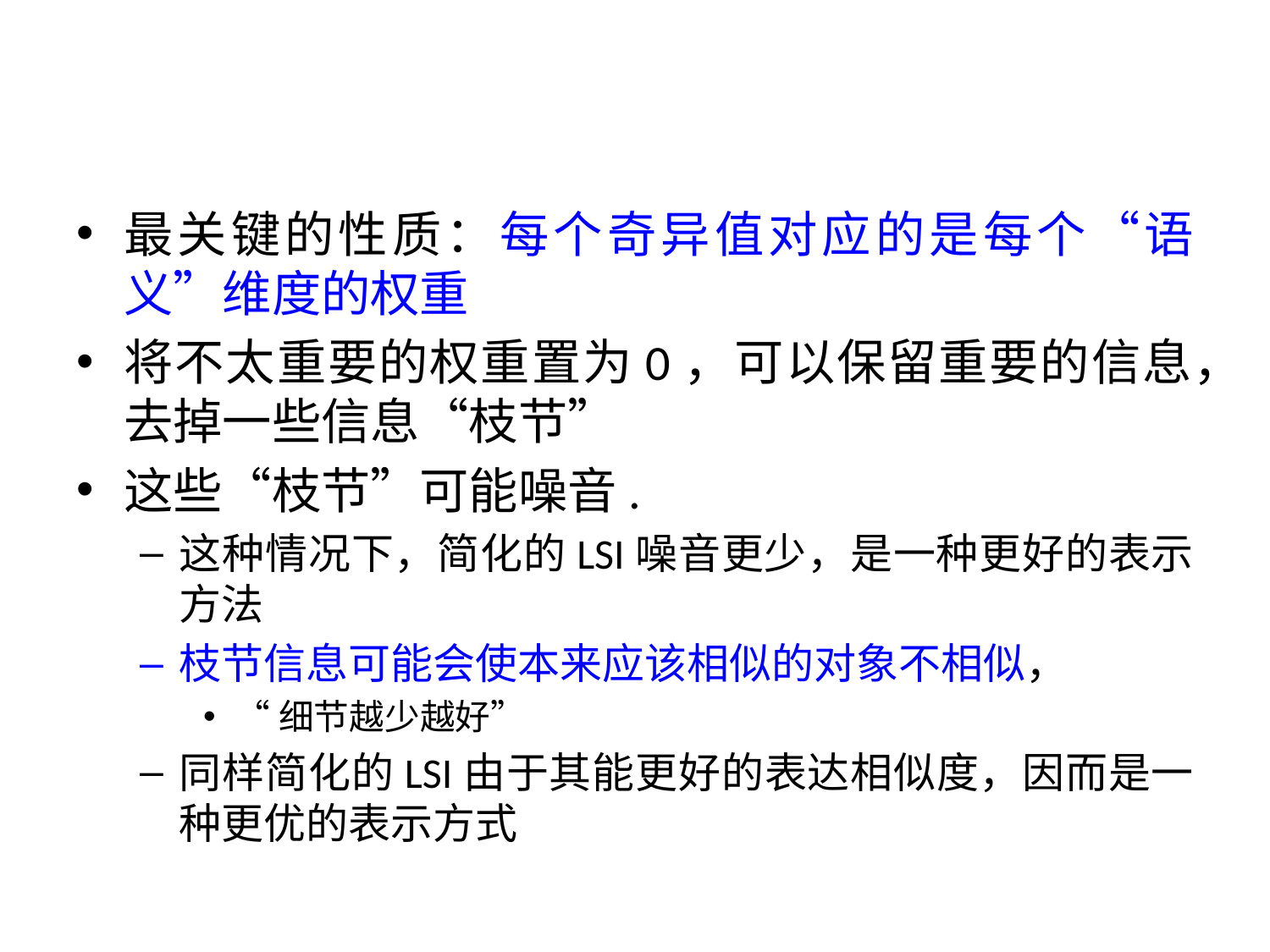

#
最关键的性质：每个奇异值对应的是每个“语义”维度的权重
将不太重要的权重置为0，可以保留重要的信息，去掉一些信息“枝节”
这些“枝节”可能噪音.
这种情况下，简化的LSI噪音更少，是一种更好的表示方法
枝节信息可能会使本来应该相似的对象不相似，
“细节越少越好”
同样简化的LSI由于其能更好的表达相似度，因而是一种更优的表示方式